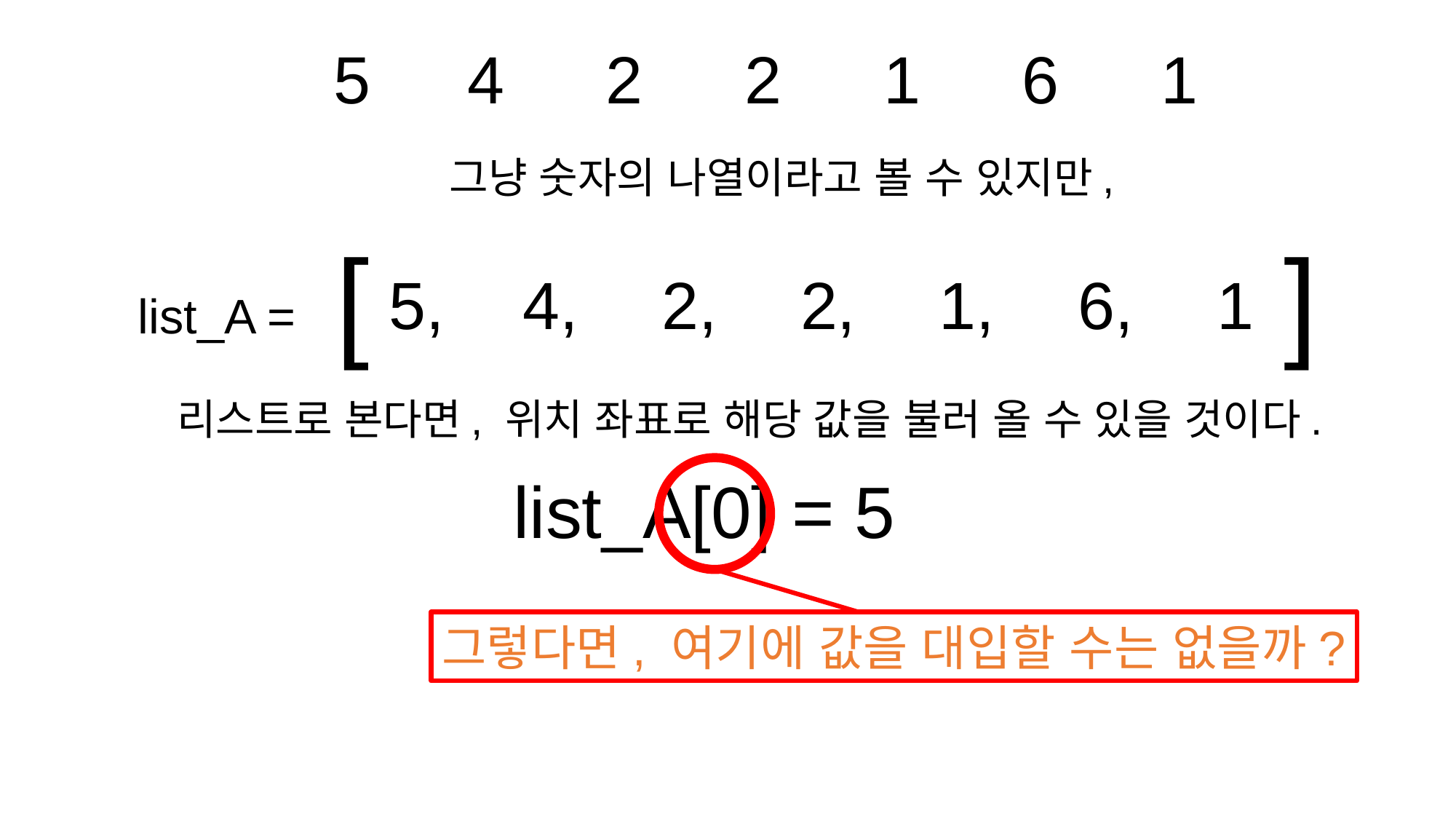

| 5 | 4 | 2 | 2 | 1 | 6 | 1 |
| --- | --- | --- | --- | --- | --- | --- |
그냥 숫자의 나열이라고 볼 수 있지만,
]
[
| 5, | 4, | 2, | 2, | 1, | 6, | 1 |
| --- | --- | --- | --- | --- | --- | --- |
list_A =
리스트로 본다면, 위치 좌표로 해당 값을 불러 올 수 있을 것이다.

list_A[0] = 5
그렇다면, 여기에 값을 대입할 수는 없을까?